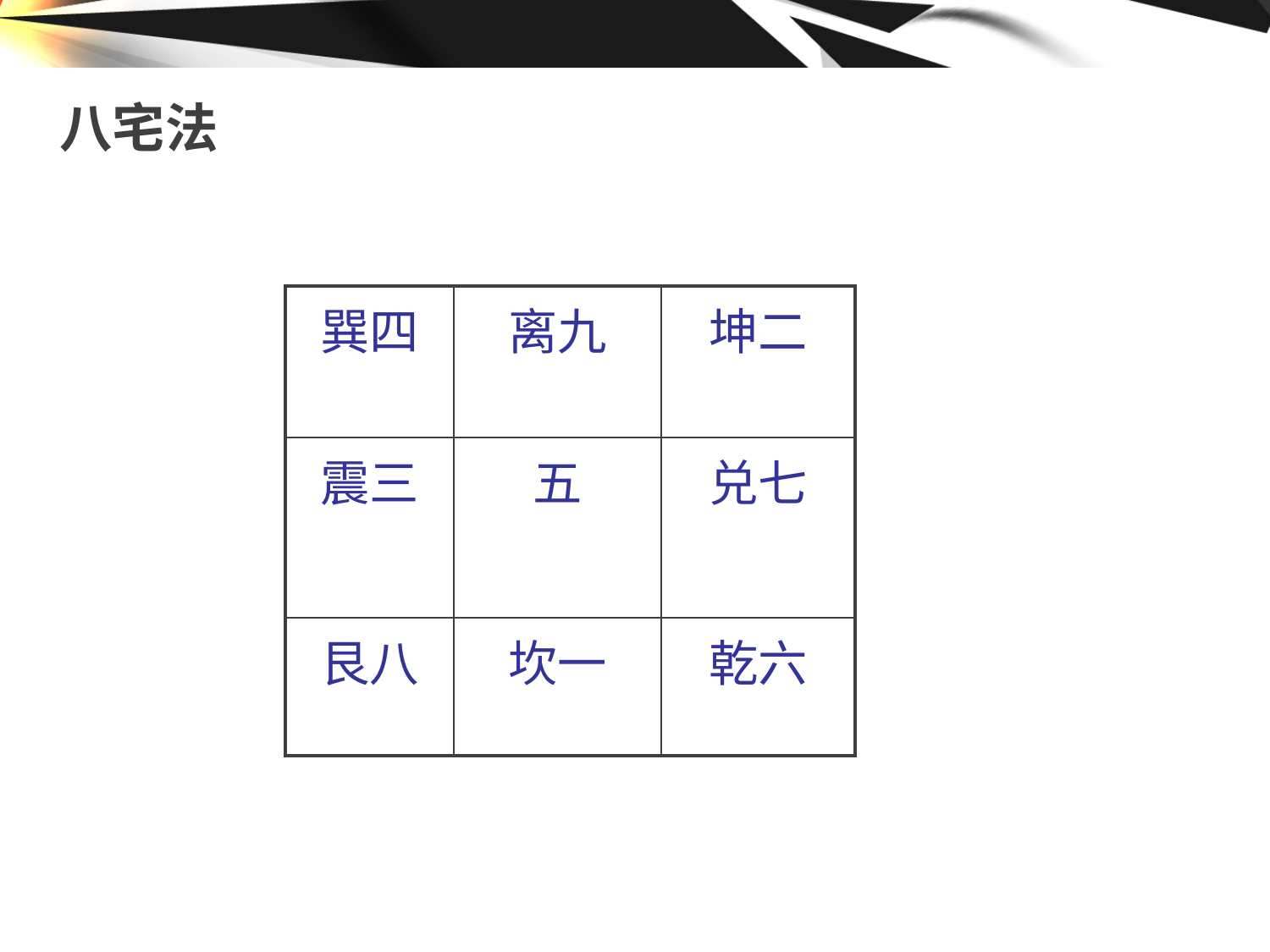

# 八宅法
| 巽四 | 离九 | 坤二 |
| --- | --- | --- |
| 震三 | 五 | 兑七 |
| 艮八 | 坎一 | 乾六 |